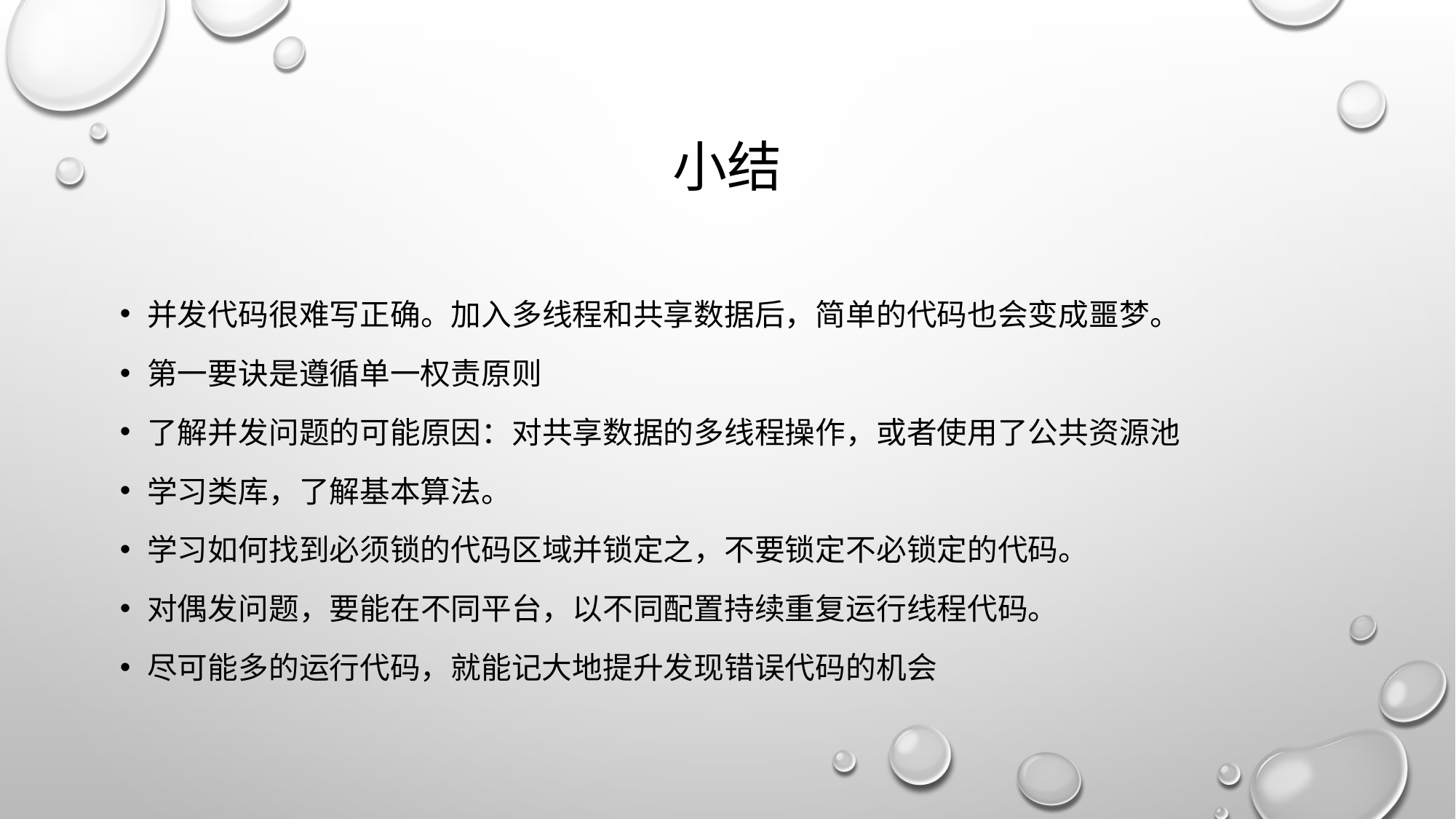

# 小结
并发代码很难写正确。加入多线程和共享数据后，简单的代码也会变成噩梦。
第一要诀是遵循单一权责原则
了解并发问题的可能原因：对共享数据的多线程操作，或者使用了公共资源池
学习类库，了解基本算法。
学习如何找到必须锁的代码区域并锁定之，不要锁定不必锁定的代码。
对偶发问题，要能在不同平台，以不同配置持续重复运行线程代码。
尽可能多的运行代码，就能记大地提升发现错误代码的机会